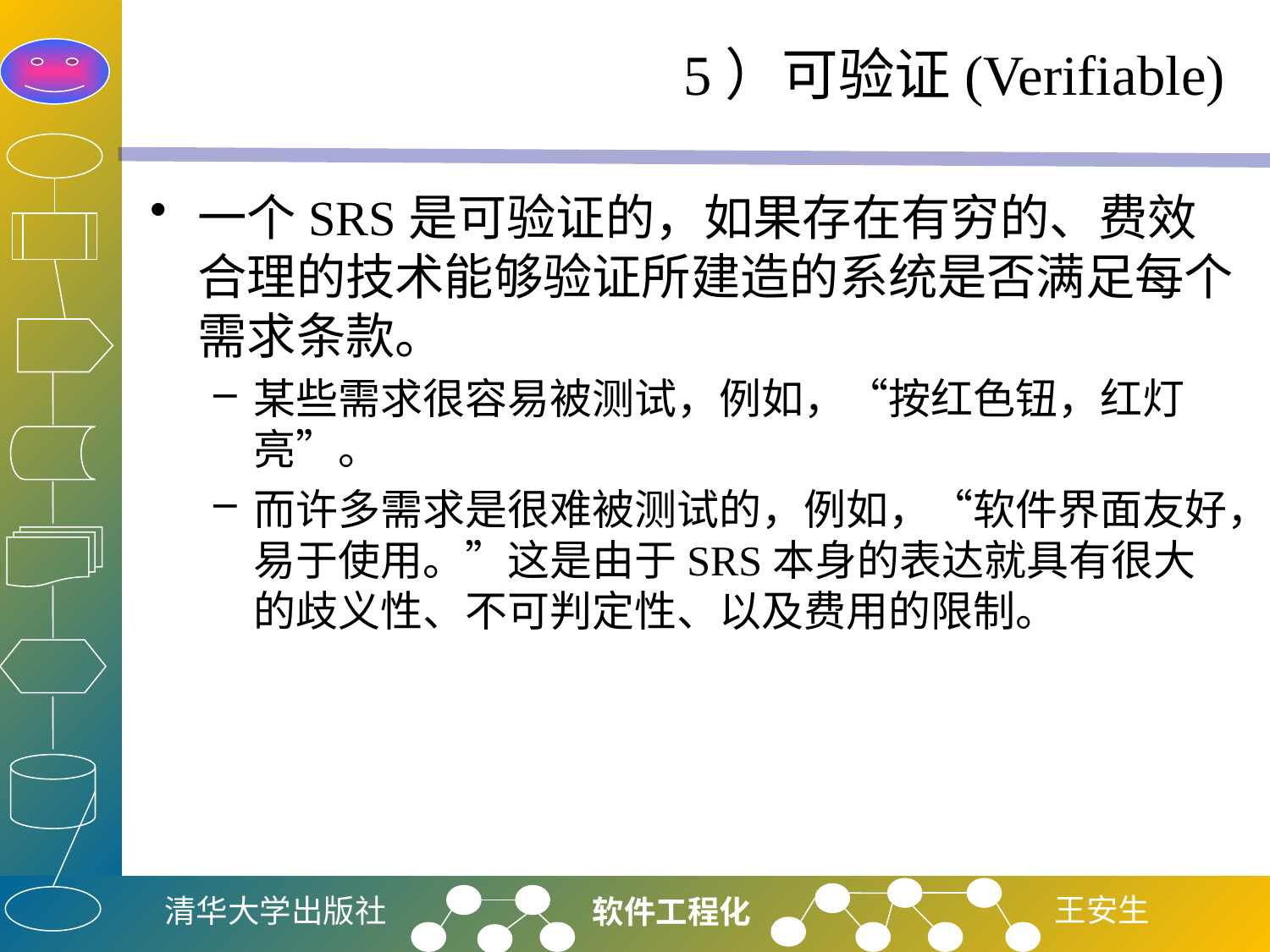

# 5）可验证(Verifiable)
一个SRS是可验证的，如果存在有穷的、费效合理的技术能够验证所建造的系统是否满足每个需求条款。
某些需求很容易被测试，例如，“按红色钮，红灯亮”。
而许多需求是很难被测试的，例如，“软件界面友好，易于使用。”这是由于SRS本身的表达就具有很大的歧义性、不可判定性、以及费用的限制。